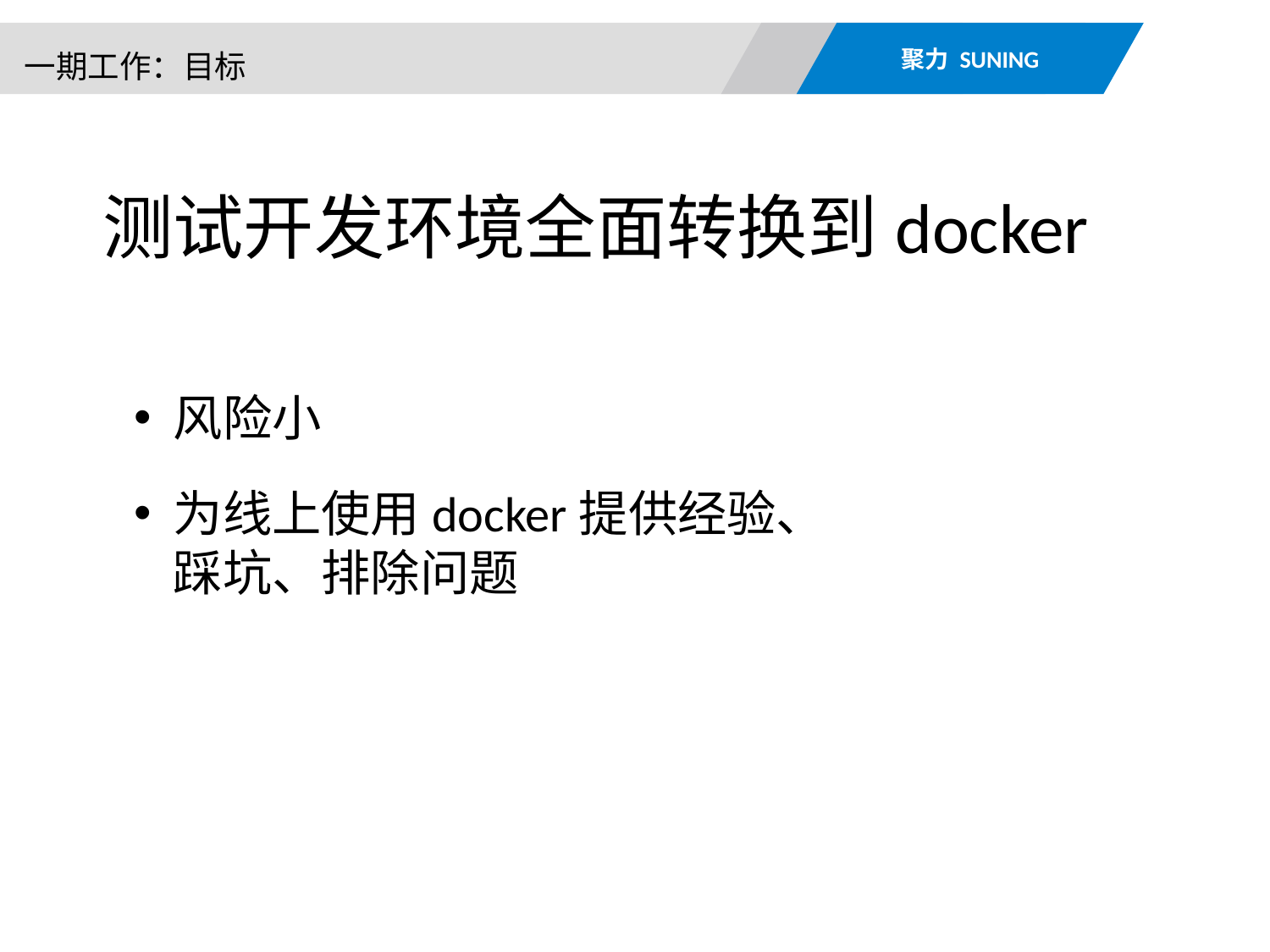

聚力 SUNING
一期工作：目标
测试开发环境全面转换到docker
风险小
为线上使用docker提供经验、踩坑、排除问题